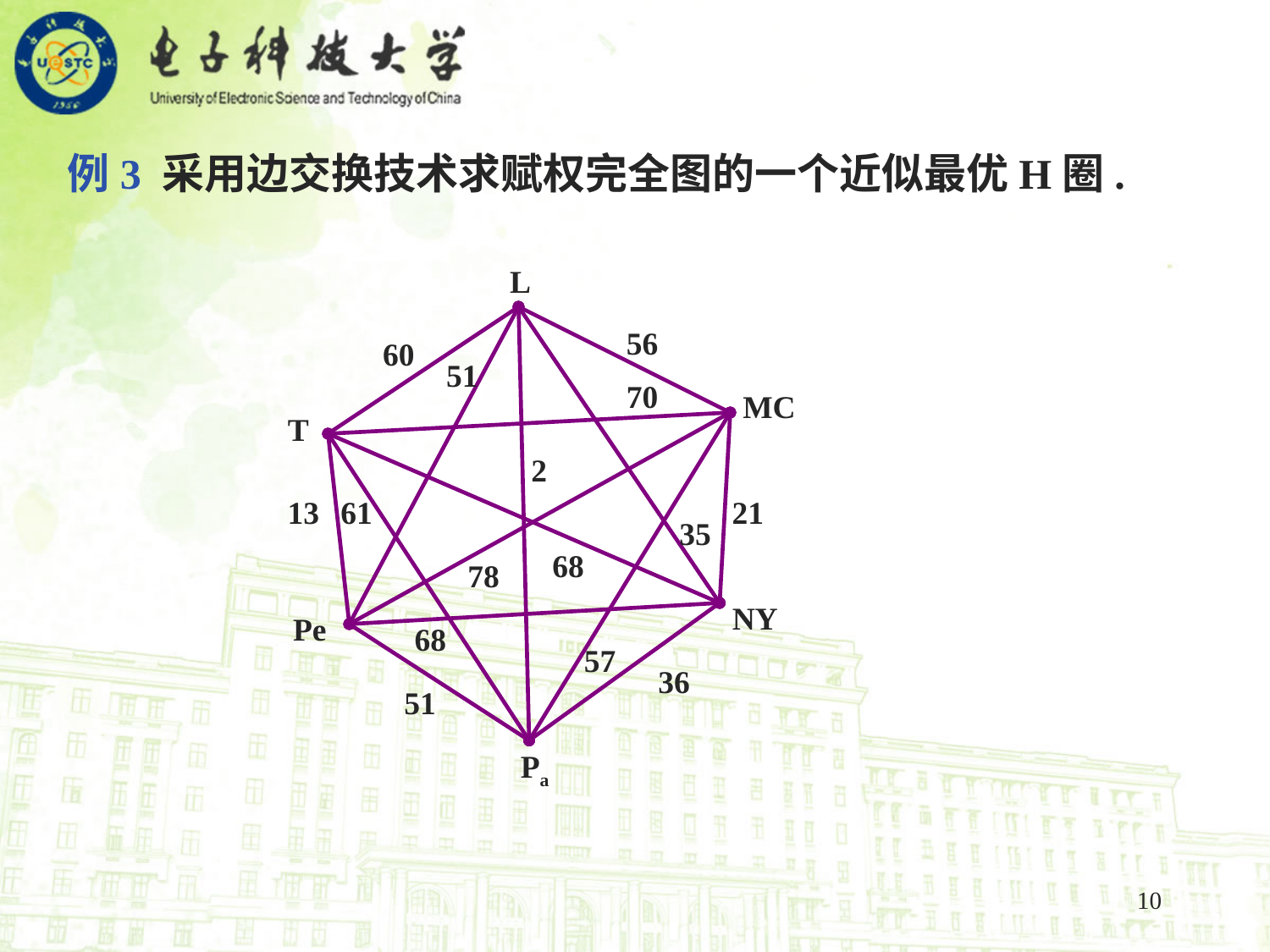

例3 采用边交换技术求赋权完全图的一个近似最优H圈.
L

56
60
51
70
MC
T

2
13
61
21
35
68
78
NY
Pe

68

57
36
51
Pa

10